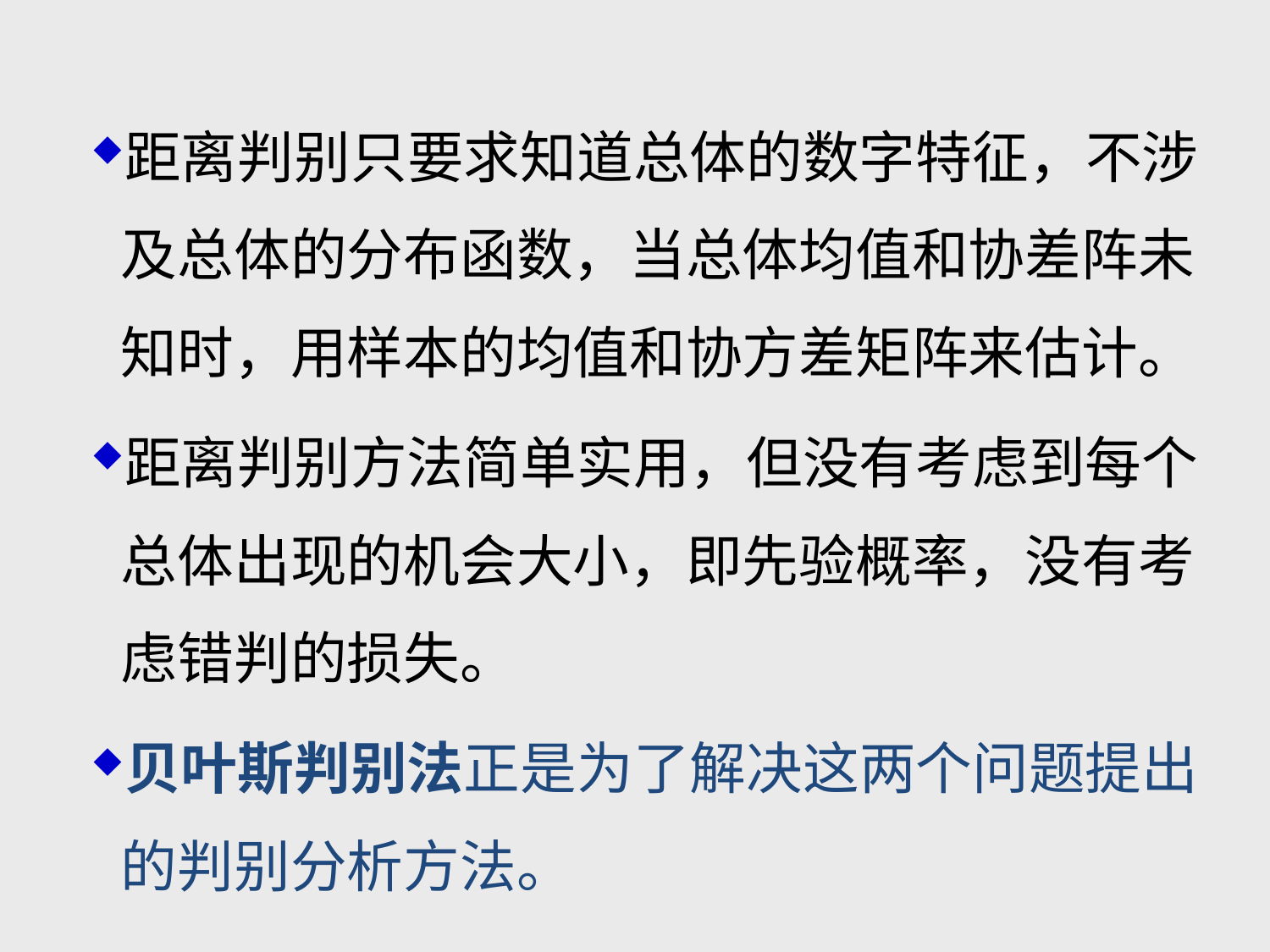

距离判别只要求知道总体的数字特征，不涉及总体的分布函数，当总体均值和协差阵未知时，用样本的均值和协方差矩阵来估计。
距离判别方法简单实用，但没有考虑到每个总体出现的机会大小，即先验概率，没有考虑错判的损失。
贝叶斯判别法正是为了解决这两个问题提出的判别分析方法。